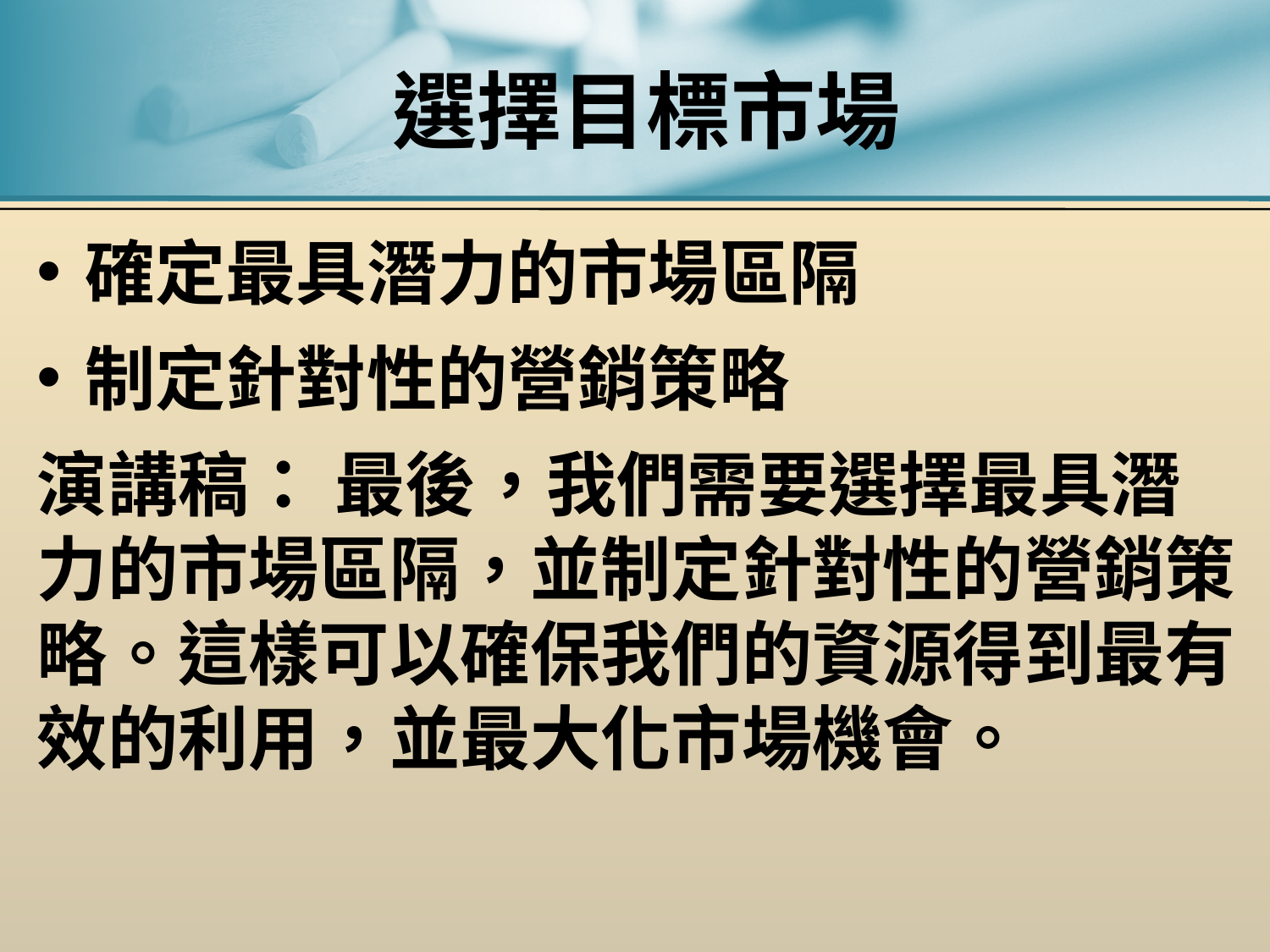

# 選擇目標市場
確定最具潛力的市場區隔
制定針對性的營銷策略
演講稿： 最後，我們需要選擇最具潛力的市場區隔，並制定針對性的營銷策略。這樣可以確保我們的資源得到最有效的利用，並最大化市場機會。